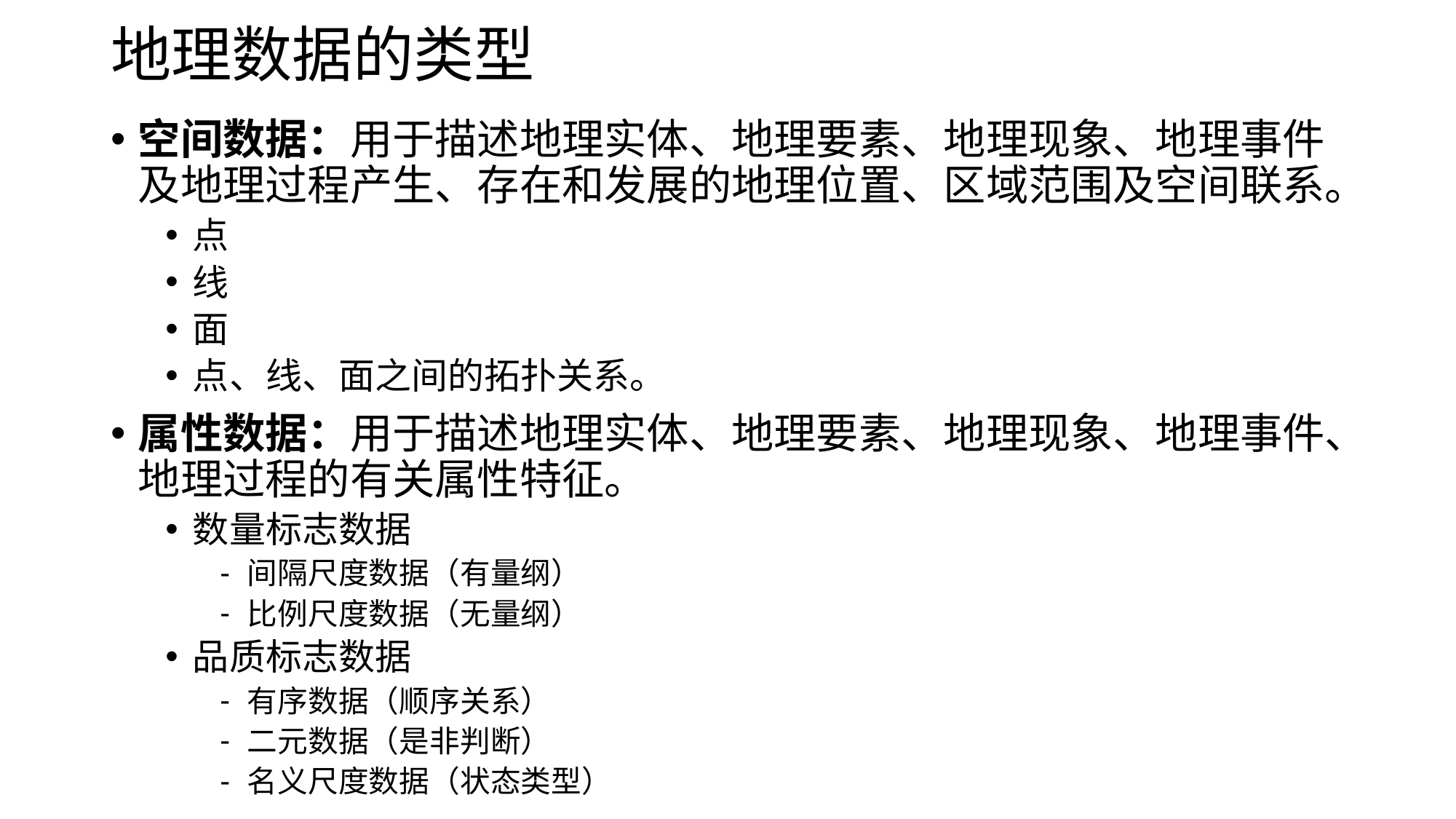

# 地理数据的类型
空间数据：用于描述地理实体、地理要素、地理现象、地理事件及地理过程产生、存在和发展的地理位置、区域范围及空间联系。
点
线
面
点、线、面之间的拓扑关系。
属性数据：用于描述地理实体、地理要素、地理现象、地理事件、地理过程的有关属性特征。
数量标志数据
间隔尺度数据（有量纲）
比例尺度数据（无量纲）
品质标志数据
有序数据（顺序关系）
二元数据（是非判断）
名义尺度数据（状态类型）